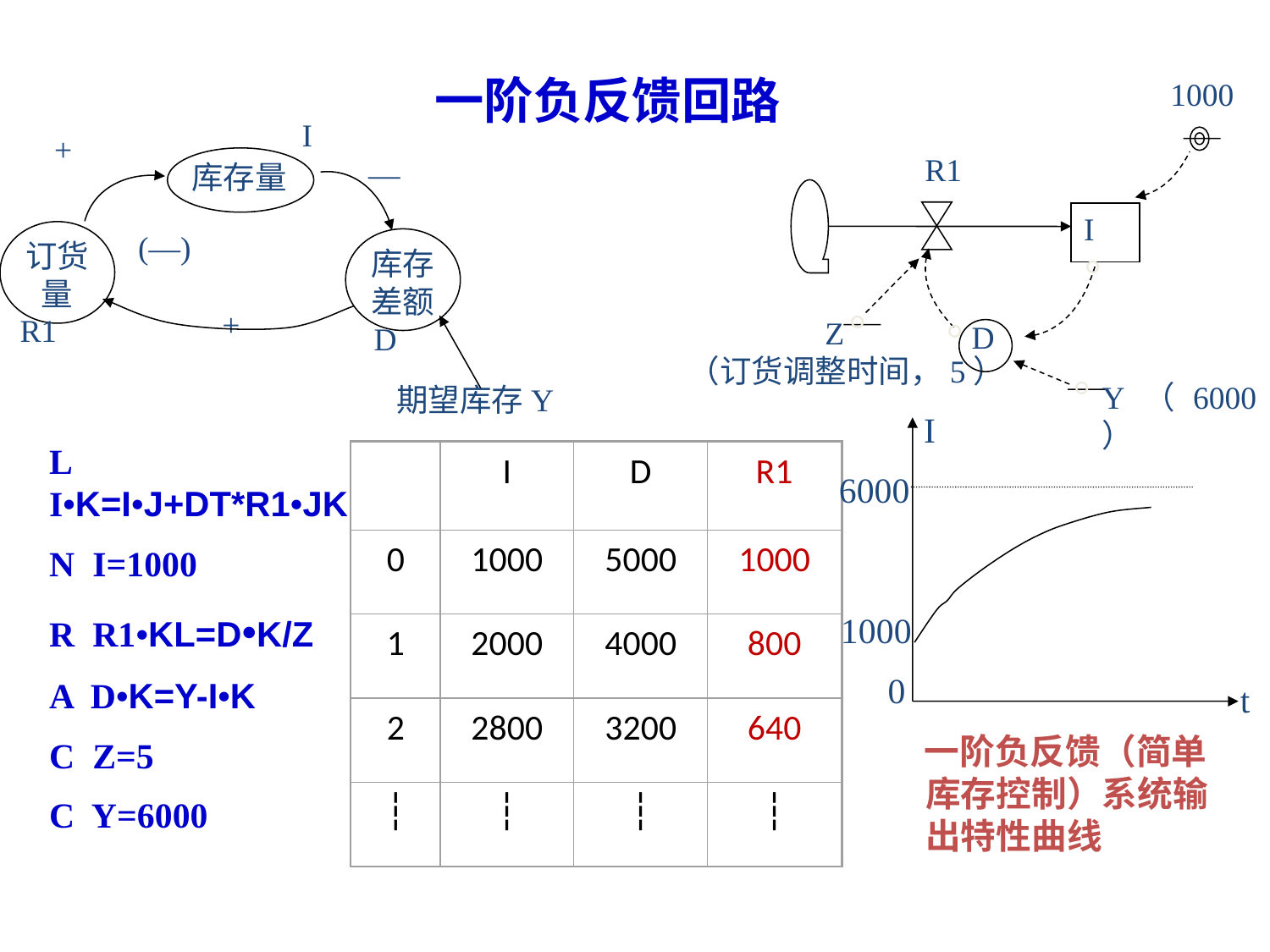

一阶负反馈回路
1000

  R1

I

                 Z
（订货调整时间，5）
D

Y（6000）
I
+
库存量
—

订货量
(—)
库存
差额
+

R1
D
期望库存Y

。
。
。
。
I

L I•K=I•J+DT*R1•JK
N  I=1000
R  R1•KL=D•K/Z
A  D•K=Y-I•K
C  Z=5
C  Y=6000

I

D

R1

0

1000

5000

1000

1

2000

4000

800

2

2800

3200

640

┆

┆

┆

┆

6000

1000
0
t

      一阶负反馈（简单
      库存控制）系统输
      出特性曲线